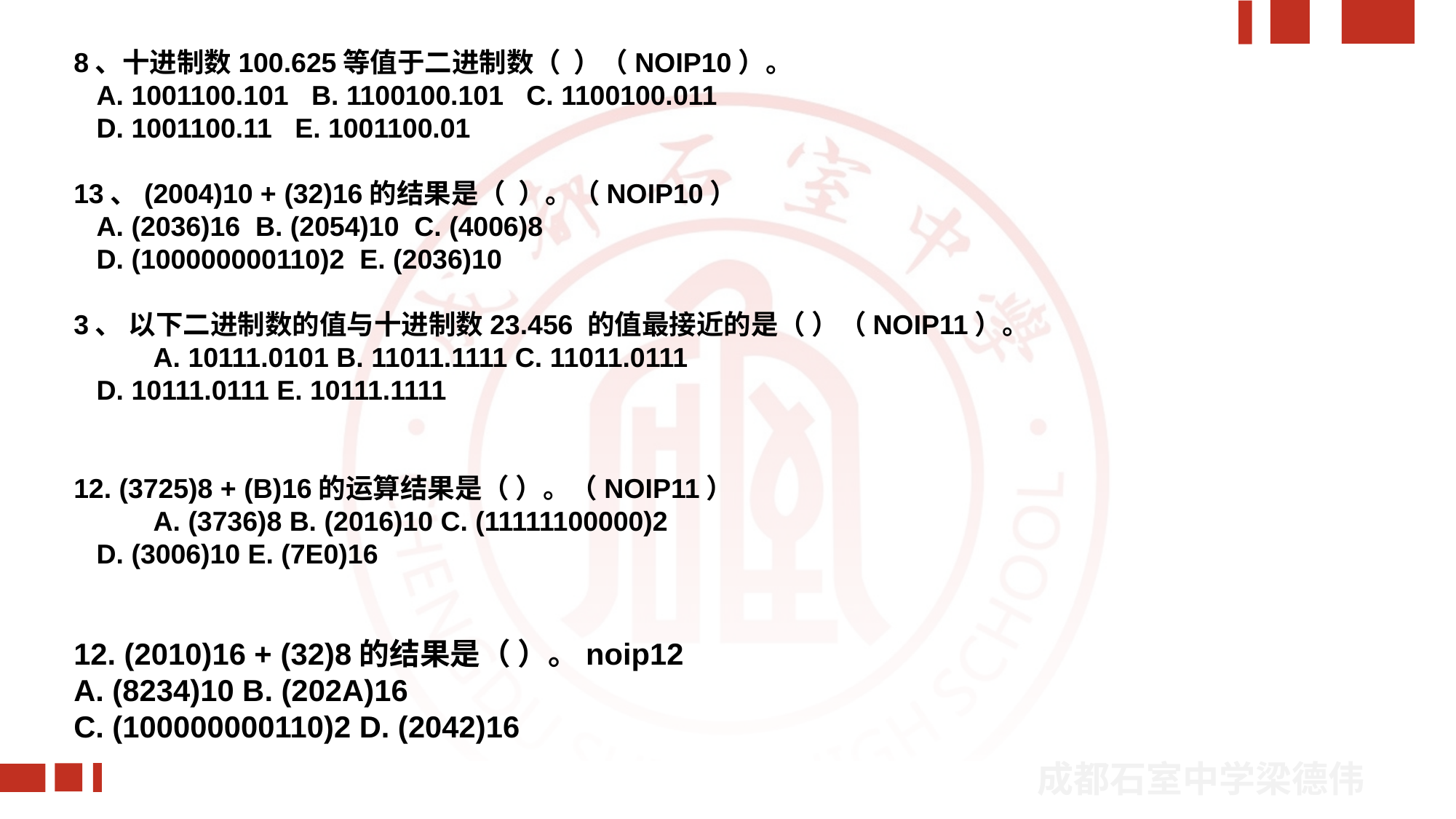

8、十进制数100.625等值于二进制数（  ）（NOIP10）。
   A. 1001100.101   B. 1100100.101   C. 1100100.011
   D. 1001100.11   E. 1001100.01

13、(2004)10 + (32)16的结果是（  ）。（NOIP10）
   A. (2036)16  B. (2054)10  C. (4006)8
   D. (100000000110)2  E. (2036)10

3、 以下二进制数的值与十进制数23.456 的值最接近的是（ ）（NOIP11）。
   A. 10111.0101 B. 11011.1111 C. 11011.0111
   D. 10111.0111 E. 10111.1111
12. (3725)8 + (B)16的运算结果是（ ）。（NOIP11）
   A. (3736)8 B. (2016)10 C. (11111100000)2
   D. (3006)10 E. (7E0)16
12. (2010)16 + (32)8的结果是（ ）。noip12
A. (8234)10 B. (202A)16
C. (100000000110)2 D. (2042)16